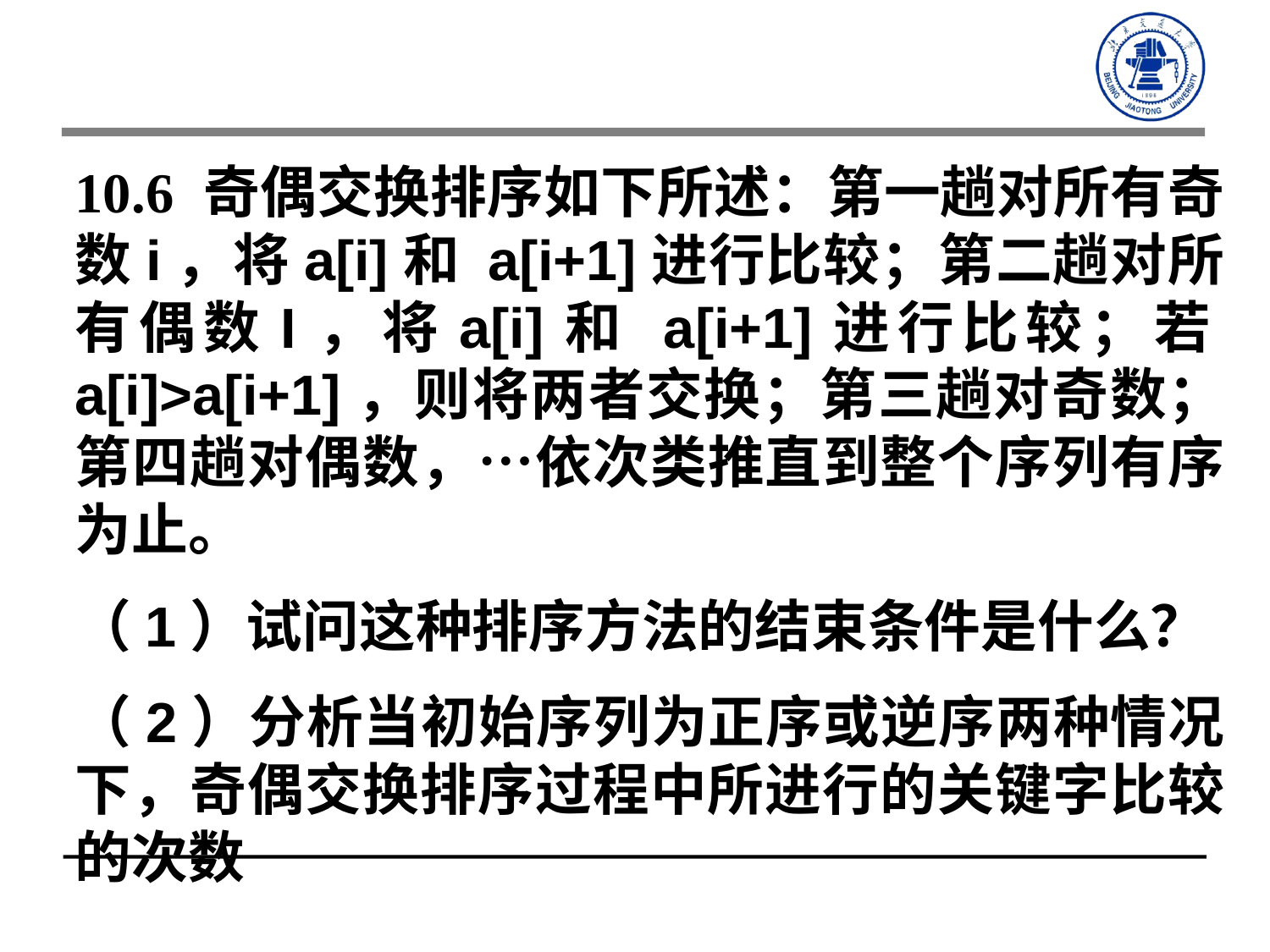

10.6 奇偶交换排序如下所述：第一趟对所有奇数i，将a[i]和 a[i+1]进行比较；第二趟对所有偶数I，将a[i]和 a[i+1]进行比较；若a[i]>a[i+1]，则将两者交换；第三趟对奇数；第四趟对偶数，…依次类推直到整个序列有序为止。
（1）试问这种排序方法的结束条件是什么？
（2）分析当初始序列为正序或逆序两种情况下，奇偶交换排序过程中所进行的关键字比较的次数